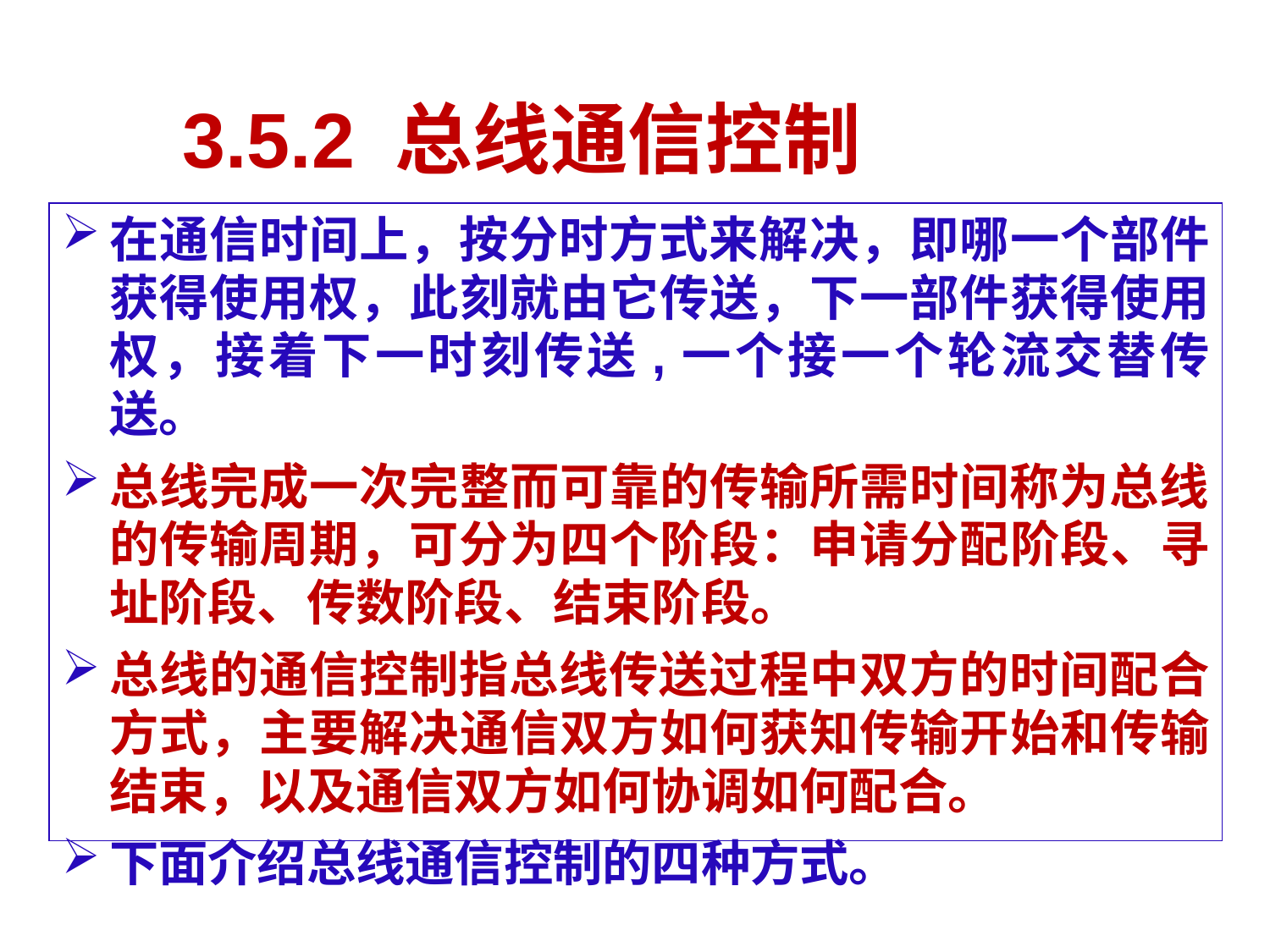

# 3.5.2 总线通信控制
在通信时间上，按分时方式来解决，即哪一个部件获得使用权，此刻就由它传送，下一部件获得使用权，接着下一时刻传送,一个接一个轮流交替传送。
总线完成一次完整而可靠的传输所需时间称为总线的传输周期，可分为四个阶段：申请分配阶段、寻址阶段、传数阶段、结束阶段。
总线的通信控制指总线传送过程中双方的时间配合方式，主要解决通信双方如何获知传输开始和传输结束，以及通信双方如何协调如何配合。
下面介绍总线通信控制的四种方式。